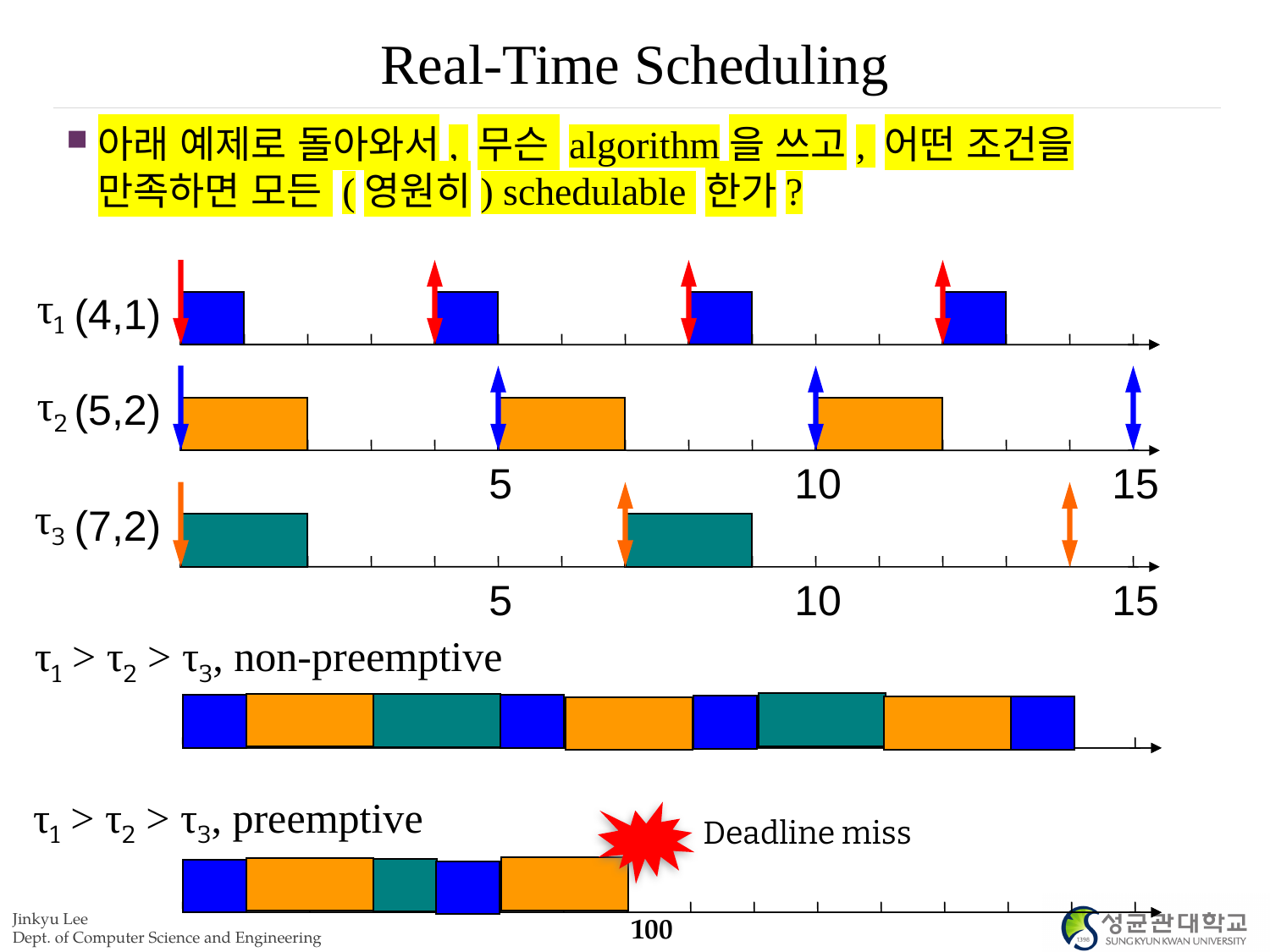

# Real-Time Scheduling
아래 예제로 돌아와서, 무슨 algorithm을 쓰고, 어떤 조건을 만족하면 모든 (영원히) schedulable 한가?

τ1
(4,1)

τ2
(5,2)

5
10
15
5
10
15

τ3
(7,2)

τ1 > τ2 > τ3, non-preemptive

τ1 > τ2 > τ3, preemptive

Deadline miss